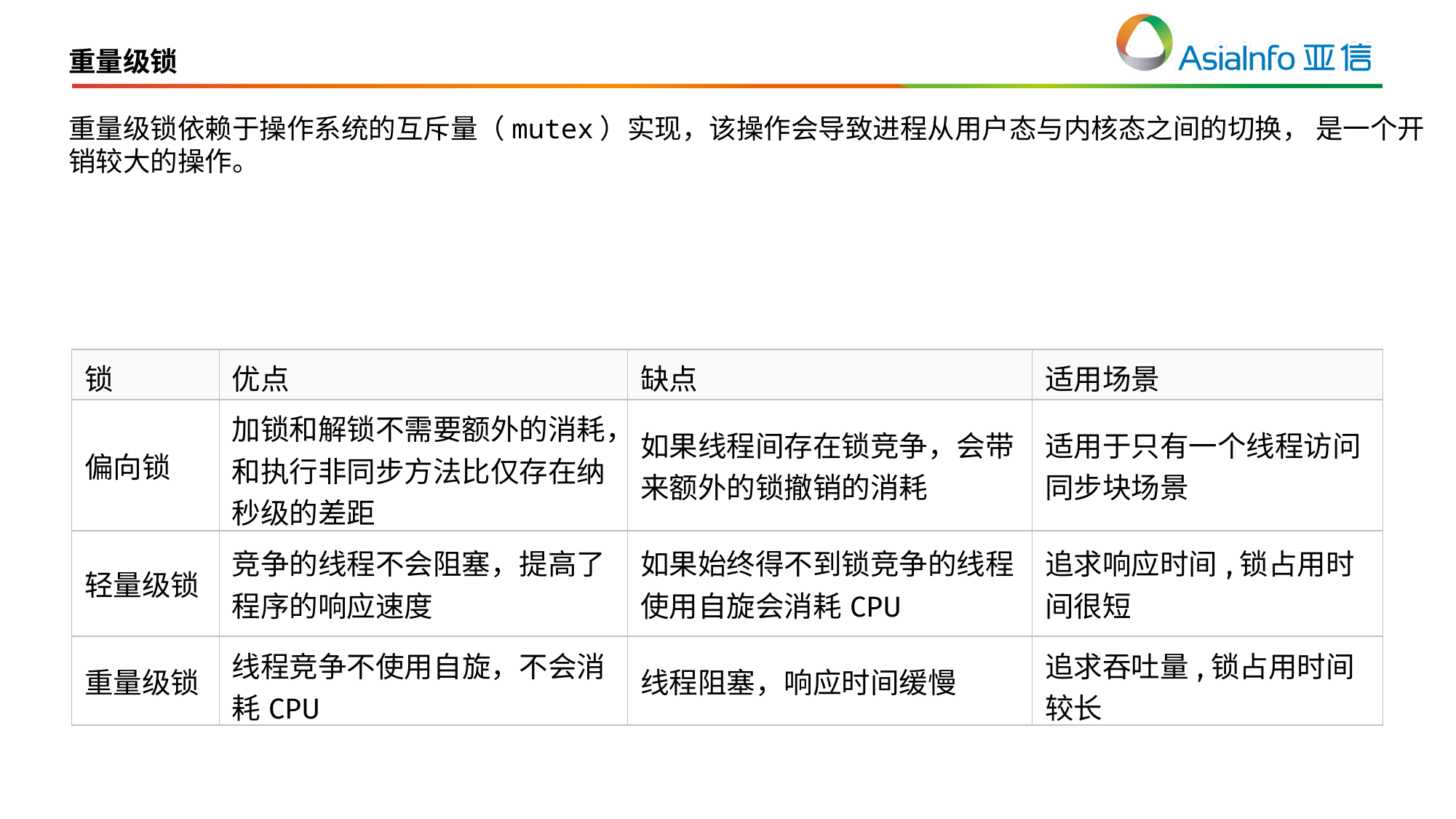

重量级锁
重量级锁依赖于操作系统的互斥量（mutex）实现，该操作会导致进程从用户态与内核态之间的切换， 是一个开销较大的操作。
| 锁 | 优点 | 缺点 | 适用场景 |
| --- | --- | --- | --- |
| 偏向锁 | 加锁和解锁不需要额外的消耗，和执行非同步方法比仅存在纳秒级的差距 | 如果线程间存在锁竞争，会带来额外的锁撤销的消耗 | 适用于只有一个线程访问同步块场景 |
| 轻量级锁 | 竞争的线程不会阻塞，提高了程序的响应速度 | 如果始终得不到锁竞争的线程使用自旋会消耗CPU | 追求响应时间,锁占用时间很短 |
| 重量级锁 | 线程竞争不使用自旋，不会消耗CPU | 线程阻塞，响应时间缓慢 | 追求吞吐量,锁占用时间较长 |